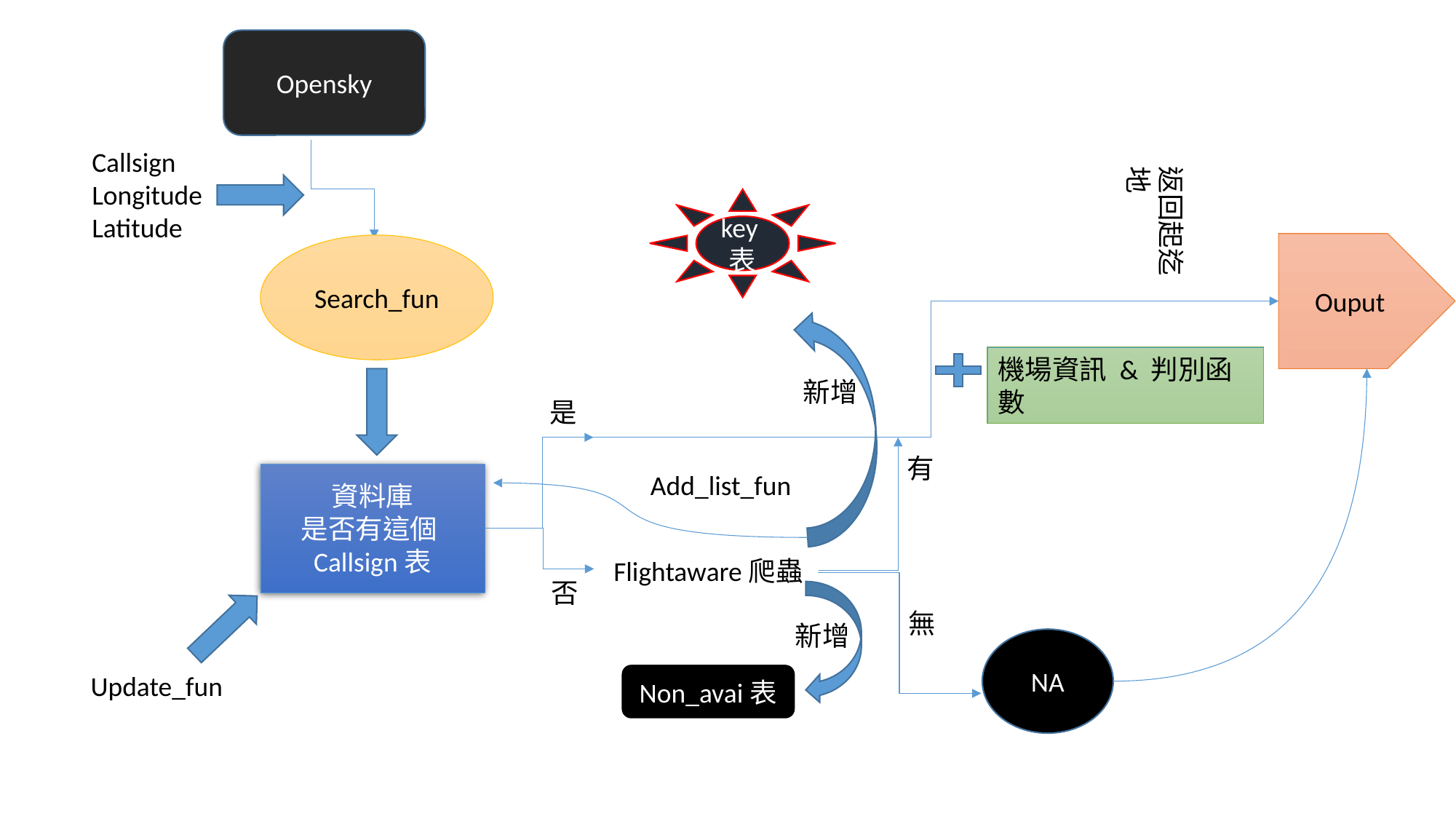

Opensky
Callsign
Longitude
Latitude
返回起迄地

key表
Ouput
Search_fun

機場資訊 & 判別函數

新增
是

有
Add_list_fun
資料庫
是否有這個Callsign表
Flightaware爬蟲
否

無

新增
NA
Update_fun
Non_avai表